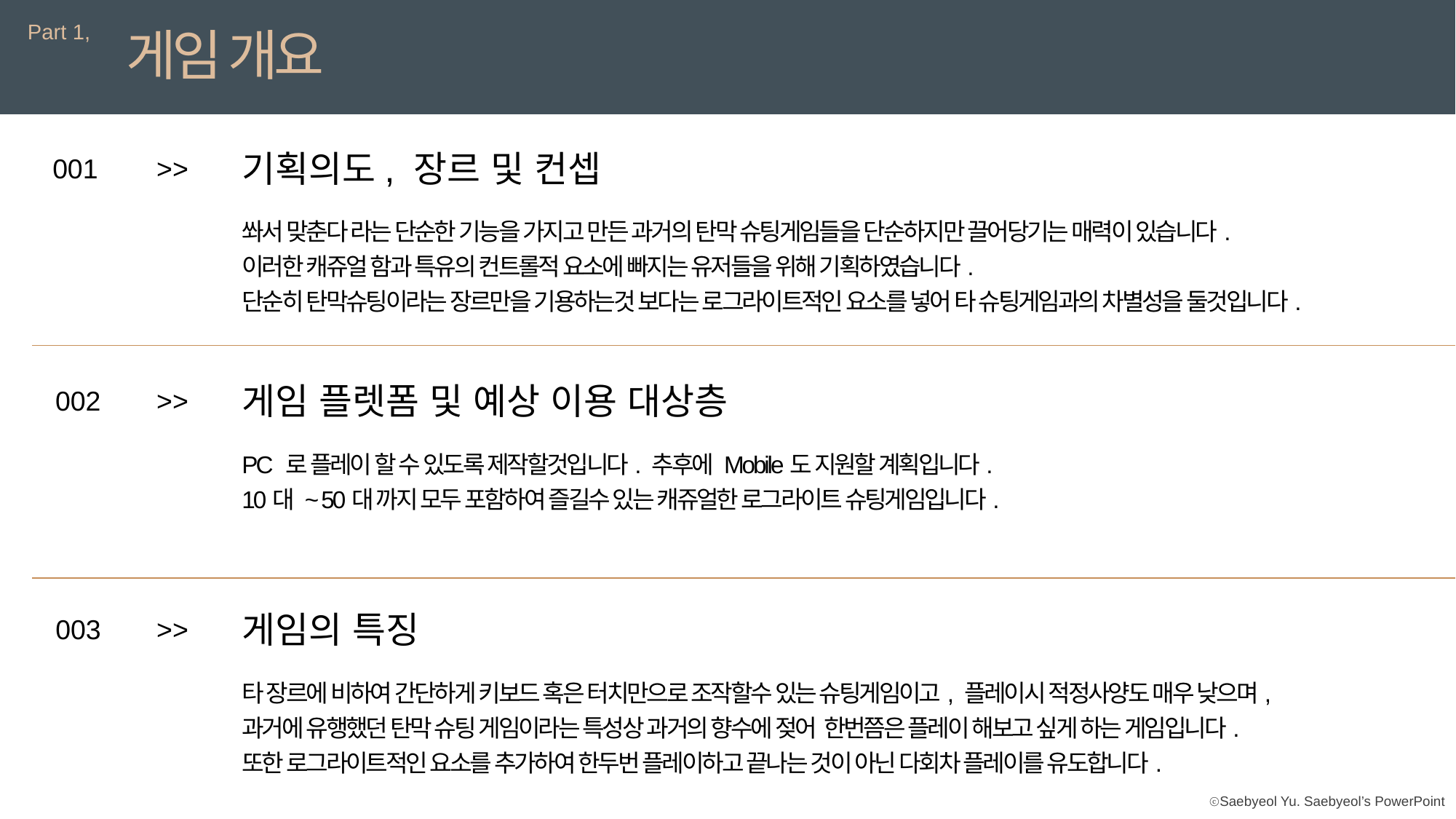

Part 1,
게임 개요
기획의도, 장르 및 컨셉
001
>>
쏴서 맞춘다 라는 단순한 기능을 가지고 만든 과거의 탄막 슈팅게임들을 단순하지만 끌어당기는 매력이 있습니다.
이러한 캐쥬얼 함과 특유의 컨트롤적 요소에 빠지는 유저들을 위해 기획하였습니다.
단순히 탄막슈팅이라는 장르만을 기용하는것 보다는 로그라이트적인 요소를 넣어 타 슈팅게임과의 차별성을 둘것입니다.
게임 플렛폼 및 예상 이용 대상층
002
>>
PC 로 플레이 할 수 있도록 제작할것입니다. 추후에 Mobile도 지원할 계획입니다.
10대 ~ 50대 까지 모두 포함하여 즐길수 있는 캐쥬얼한 로그라이트 슈팅게임입니다.
게임의 특징
003
>>
타 장르에 비하여 간단하게 키보드 혹은 터치만으로 조작할수 있는 슈팅게임이고, 플레이시 적정사양도 매우 낮으며,
과거에 유행했던 탄막 슈팅 게임이라는 특성상 과거의 향수에 젖어  한번쯤은 플레이 해보고 싶게 하는 게임입니다.
또한 로그라이트적인 요소를 추가하여 한두번 플레이하고 끝나는 것이 아닌 다회차 플레이를 유도합니다.